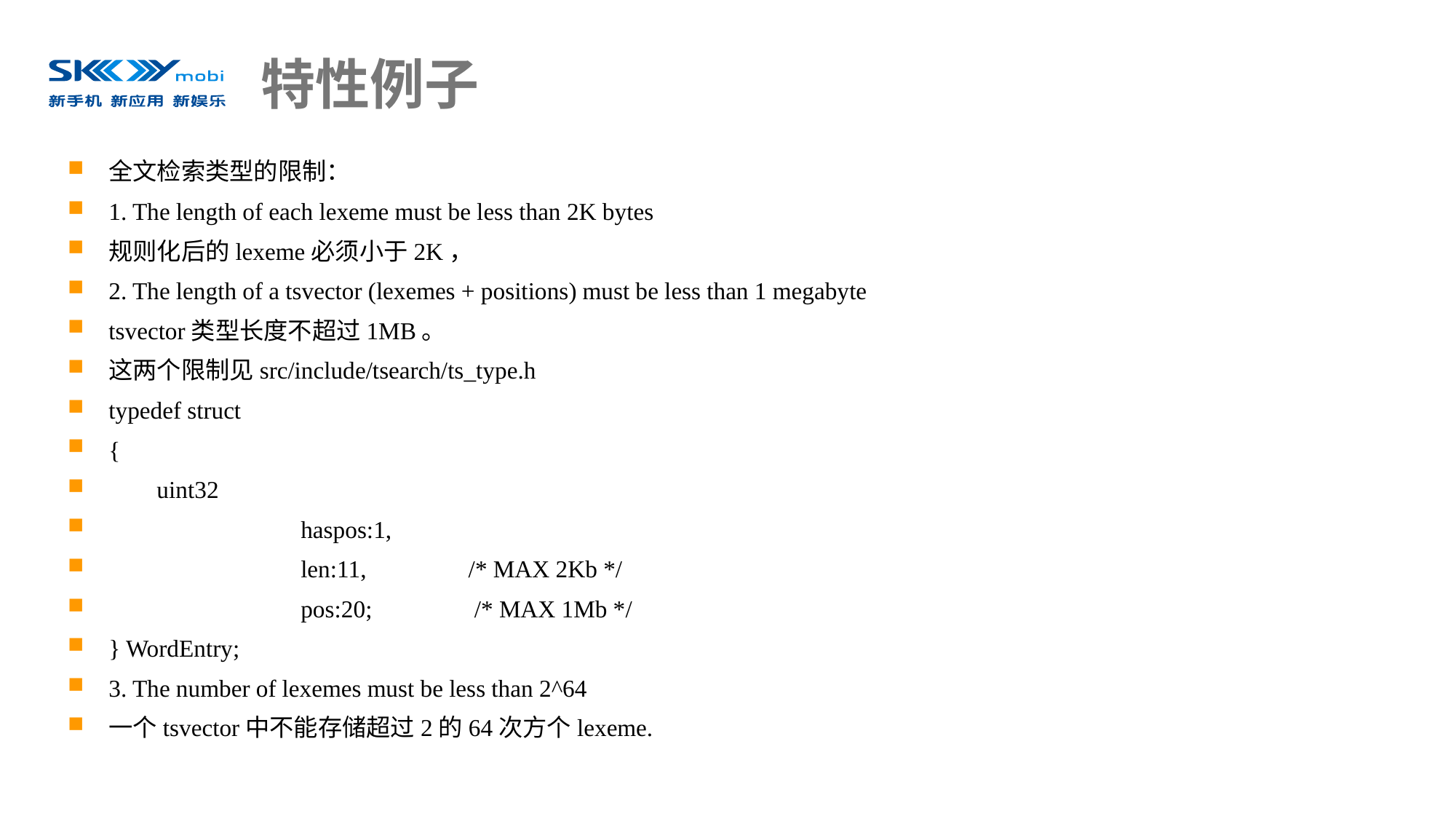

# 特性例子
全文检索类型的限制：
1. The length of each lexeme must be less than 2K bytes
规则化后的lexeme必须小于2K，
2. The length of a tsvector (lexemes + positions) must be less than 1 megabyte
tsvector类型长度不超过1MB。
这两个限制见src/include/tsearch/ts_type.h
typedef struct
{
        uint32
                                haspos:1,
                                len:11,                 /* MAX 2Kb */
                                pos:20;                 /* MAX 1Mb */
} WordEntry;
3. The number of lexemes must be less than 2^64
一个tsvector中不能存储超过2的64次方个lexeme.